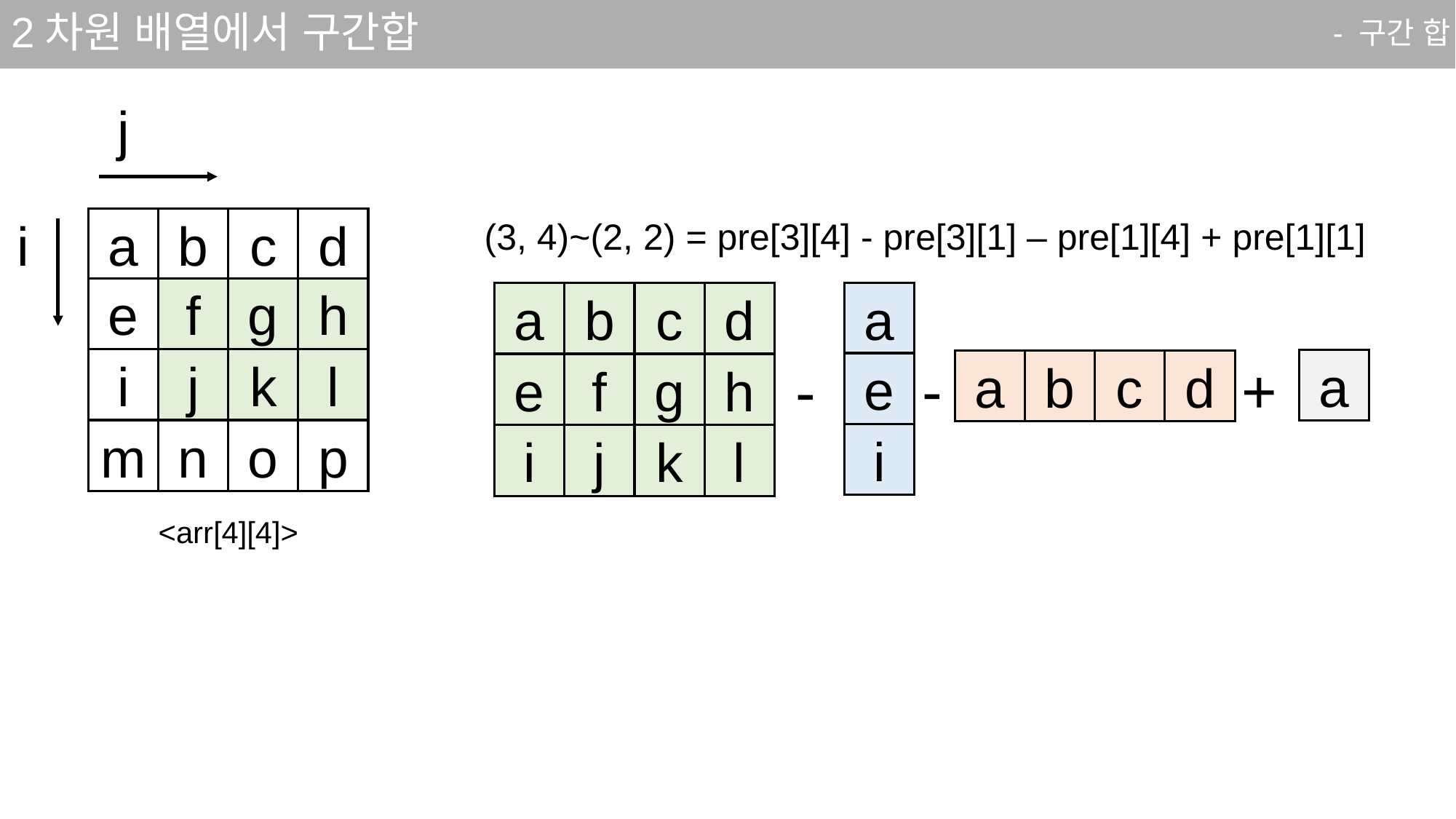

# 2차원 배열에서 구간합
- 구간 합
j
i
(3, 4)~(2, 2) = pre[3][4] - pre[3][1] – pre[1][4] + pre[1][1]
a
b
c
d
e
f
g
h
a
b
c
d
a
-
+
-
i
j
k
l
a
a
b
c
d
e
e
f
g
h
m
n
o
p
i
i
j
k
l
<arr[4][4]>